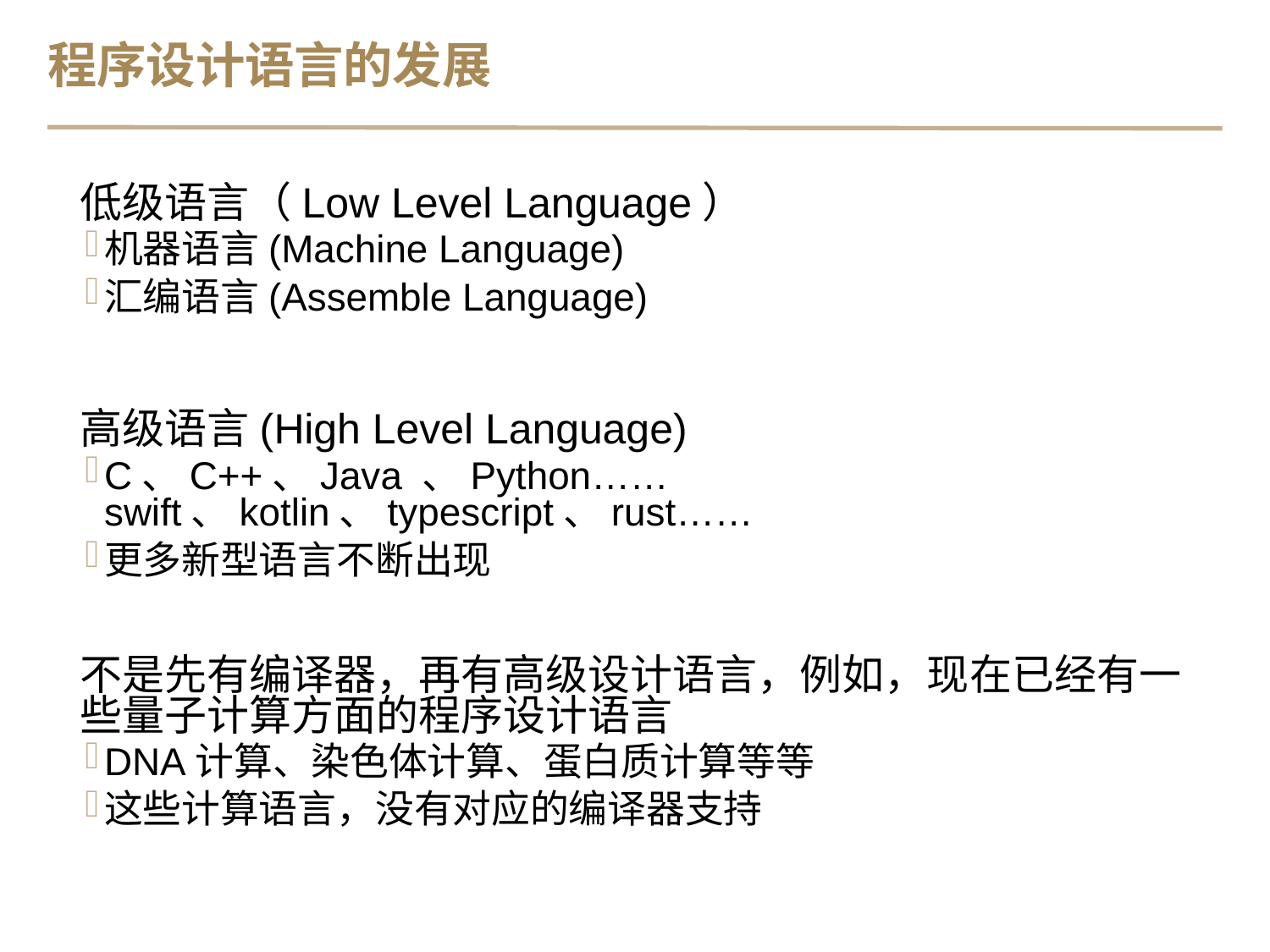

程序设计语言的发展
低级语言（Low Level Language）
机器语言(Machine Language)
汇编语言(Assemble Language)

高级语言(High Level Language)
C、C++、Java 、Python……swift、kotlin、typescript、rust……
更多新型语言不断出现

不是先有编译器，再有高级设计语言，例如，现在已经有一些量子计算方面的程序设计语言
DNA计算、染色体计算、蛋白质计算等等
这些计算语言，没有对应的编译器支持